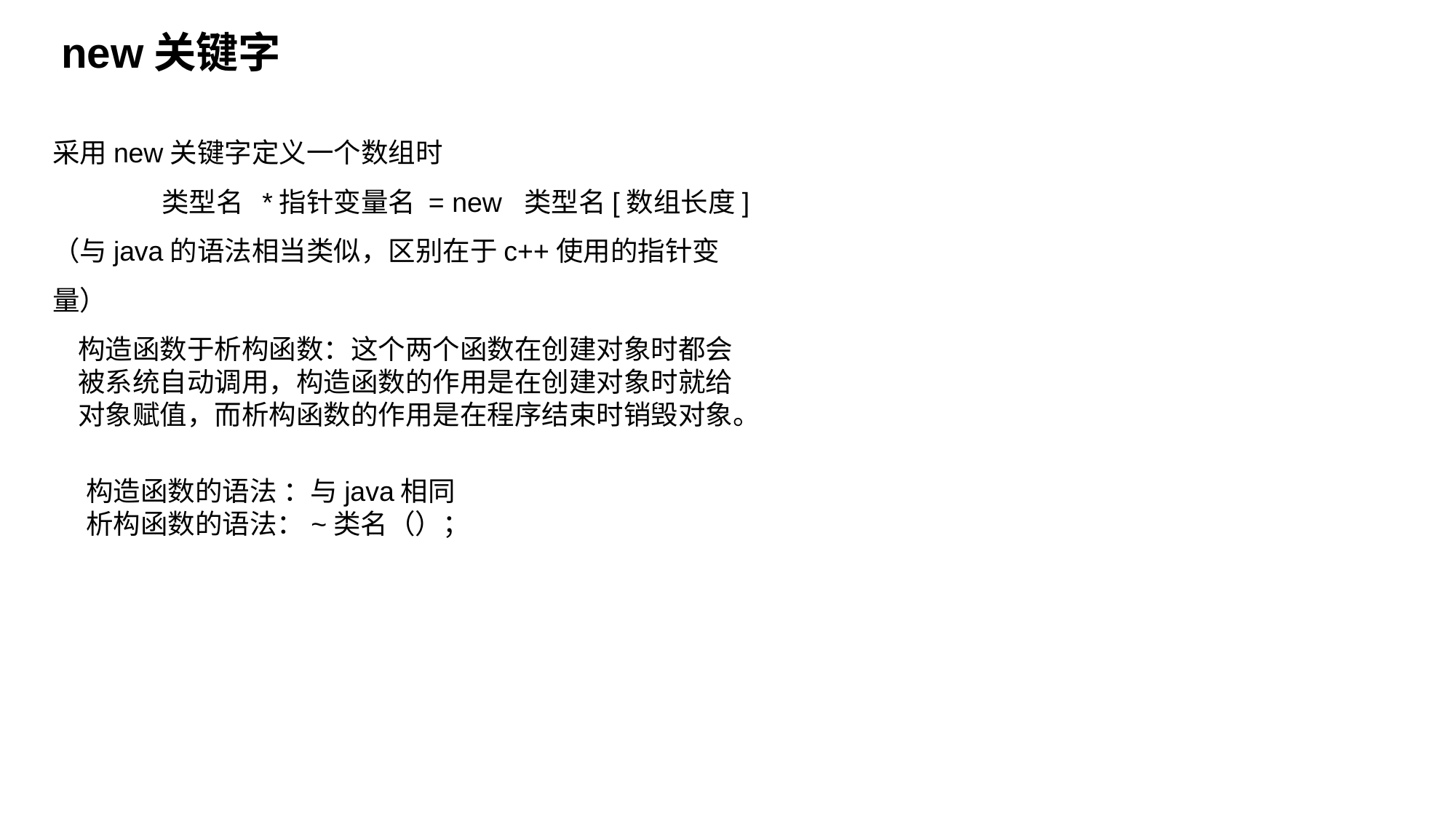

new关键字
采用new关键字定义一个数组时
	类型名  *指针变量名 = new  类型名[数组长度]
（与java的语法相当类似，区别在于c++使用的指针变量）
构造函数于析构函数：这个两个函数在创建对象时都会被系统自动调用，构造函数的作用是在创建对象时就给对象赋值，而析构函数的作用是在程序结束时销毁对象。
构造函数的语法 ：与java相同
析构函数的语法：~类名（）；